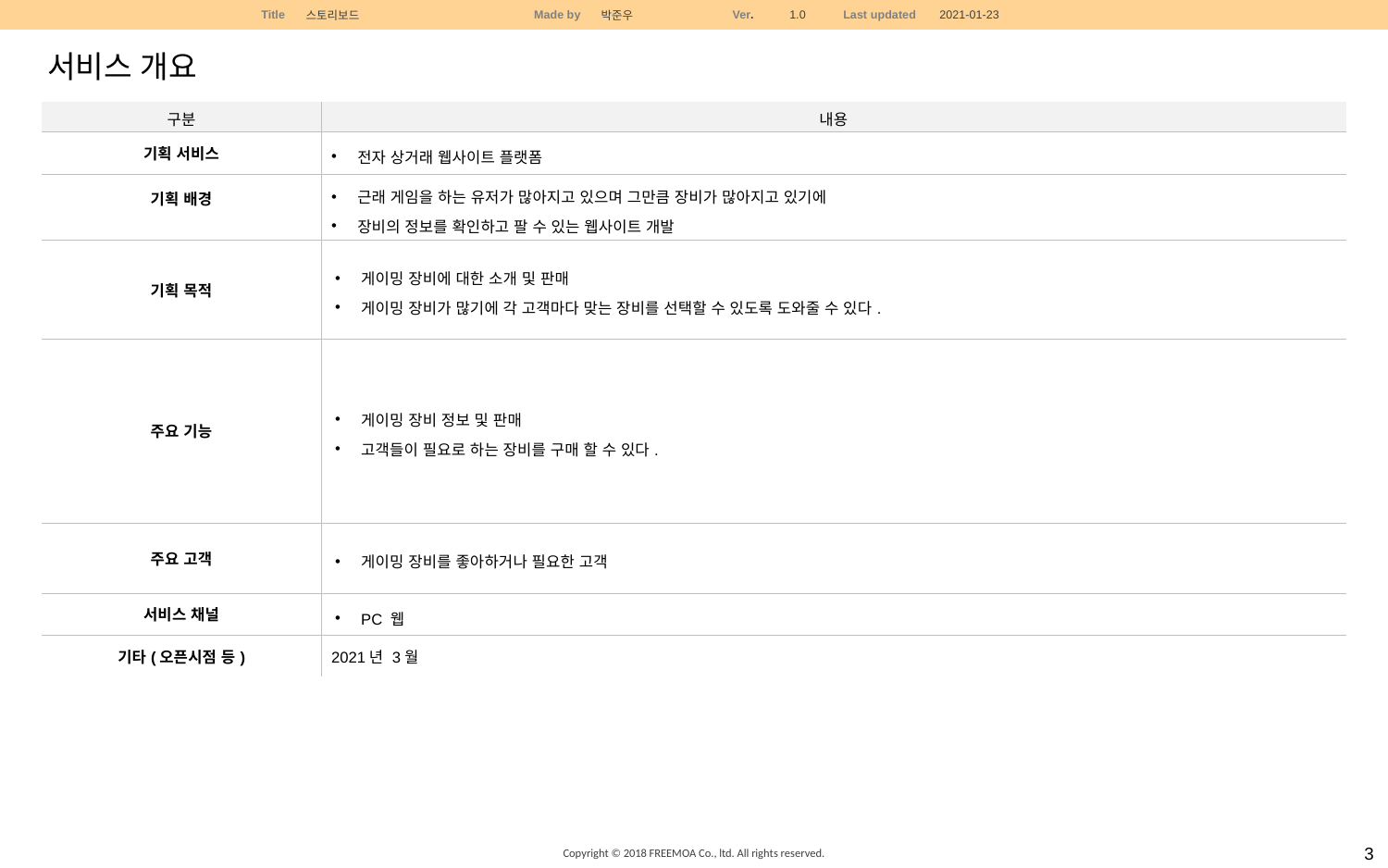

서비스 개요
| 구분 | 내용 |
| --- | --- |
| 기획 서비스 | 전자 상거래 웹사이트 플랫폼 |
| 기획 배경 | 근래 게임을 하는 유저가 많아지고 있으며 그만큼 장비가 많아지고 있기에 장비의 정보를 확인하고 팔 수 있는 웹사이트 개발 |
| 기획 목적 | 게이밍 장비에 대한 소개 및 판매 게이밍 장비가 많기에 각 고객마다 맞는 장비를 선택할 수 있도록 도와줄 수 있다. |
| 주요 기능 | 게이밍 장비 정보 및 판매 고객들이 필요로 하는 장비를 구매 할 수 있다. |
| 주요 고객 | 게이밍 장비를 좋아하거나 필요한 고객 |
| 서비스 채널 | PC 웹 |
| 기타(오픈시점 등) | 2021년 3월 |
신규 서비스라면 기획서를 읽는 다양한 관계자의 이해를 돕기 위해 간단한 서비스 개요를 삽입하면 좋습니다.
서비스의 배경과 목적, 효과를 공유하여 방향성을 전달합니다.